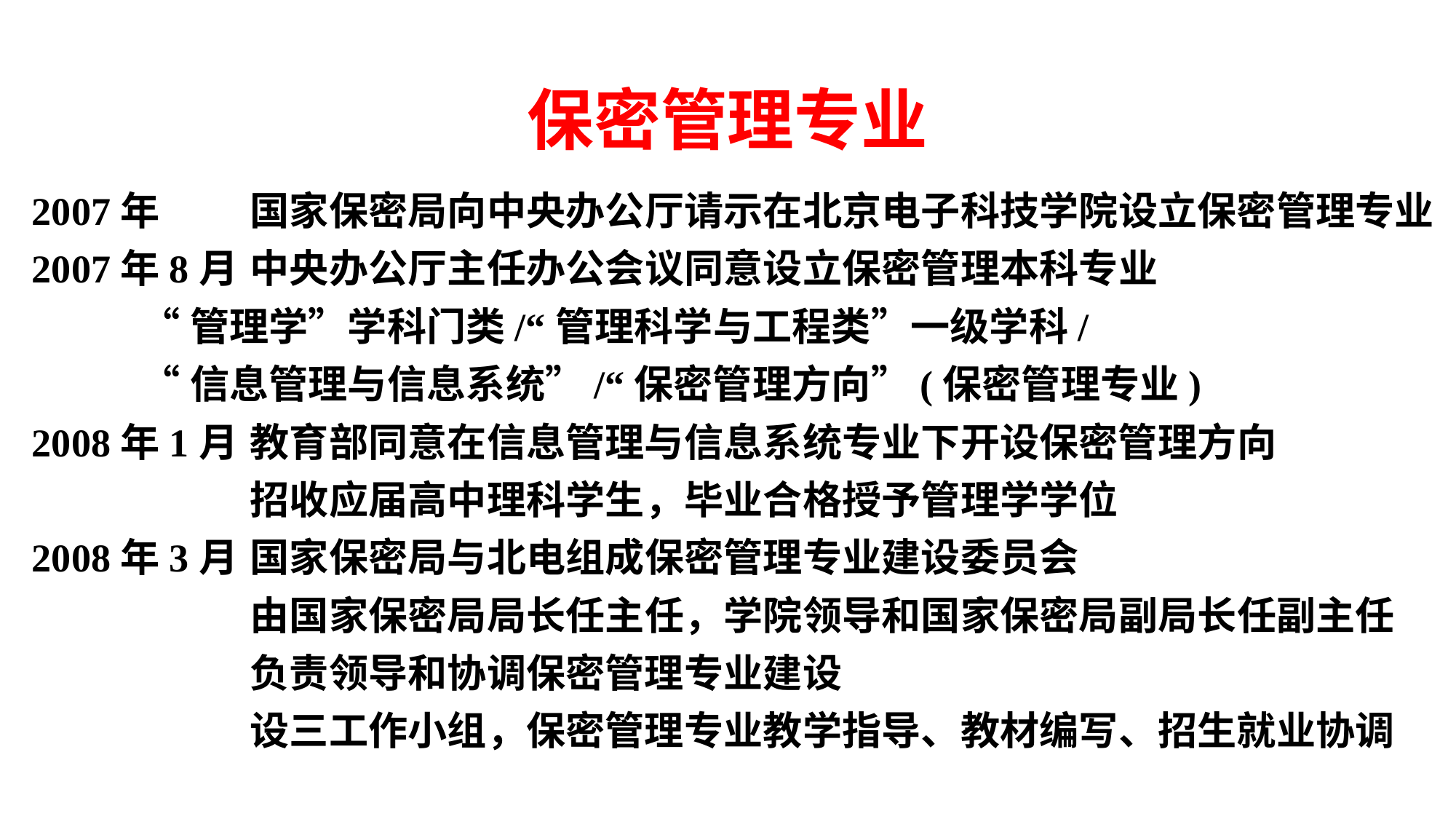

# 保密管理专业
2007年	国家保密局向中央办公厅请示在北京电子科技学院设立保密管理专业
2007年8月	中央办公厅主任办公会议同意设立保密管理本科专业
         	“管理学”学科门类/“管理科学与工程类”一级学科/
          	“信息管理与信息系统”/“保密管理方向”(保密管理专业)
2008年1月	教育部同意在信息管理与信息系统专业下开设保密管理方向
		招收应届高中理科学生，毕业合格授予管理学学位
2008年3月	国家保密局与北电组成保密管理专业建设委员会
		由国家保密局局长任主任，学院领导和国家保密局副局长任副主任
		负责领导和协调保密管理专业建设
		设三工作小组，保密管理专业教学指导、教材编写、招生就业协调